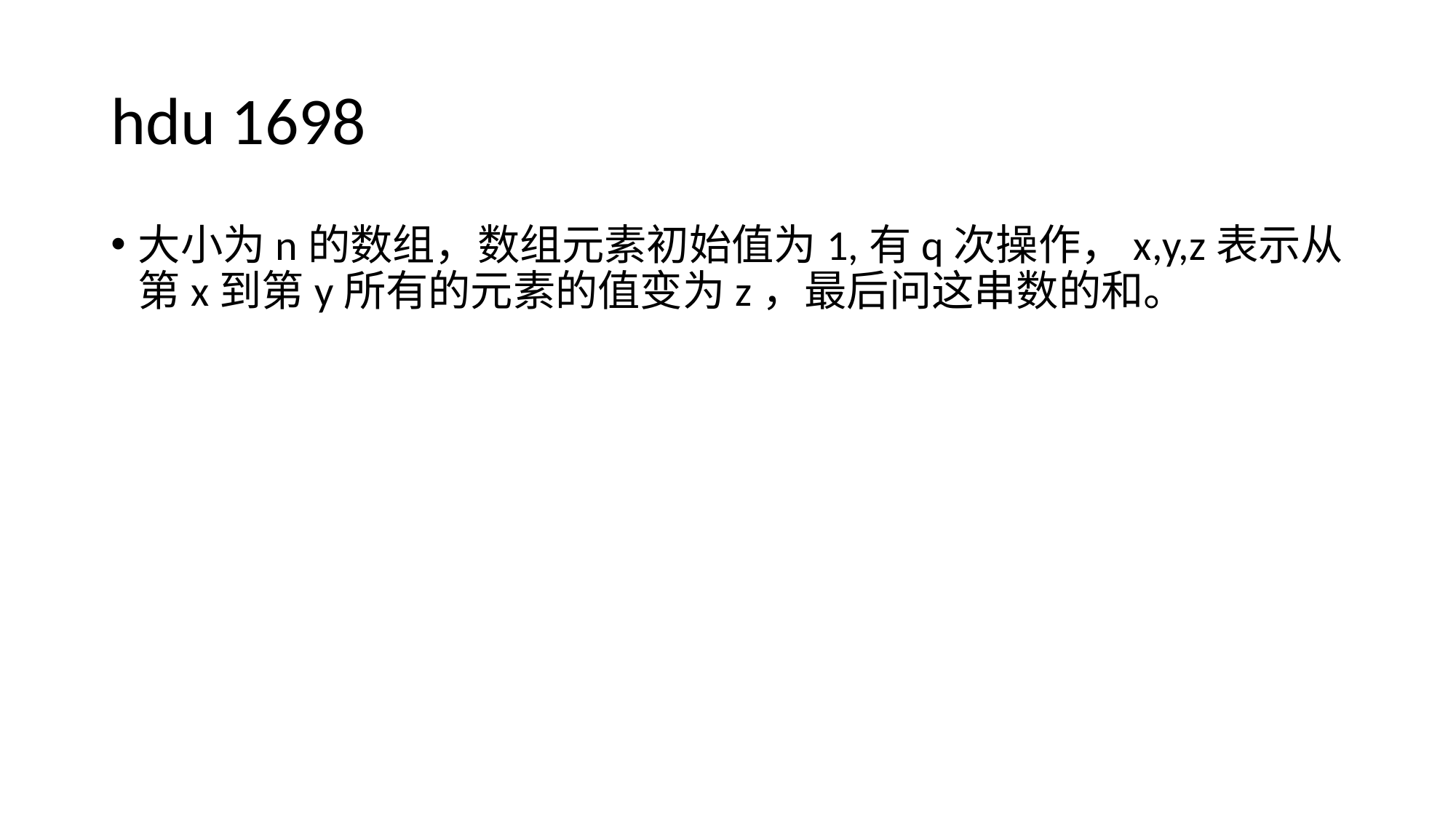

# hdu 1698
大小为n的数组，数组元素初始值为1,有q次操作，x,y,z表示从第x到第y所有的元素的值变为z，最后问这串数的和。